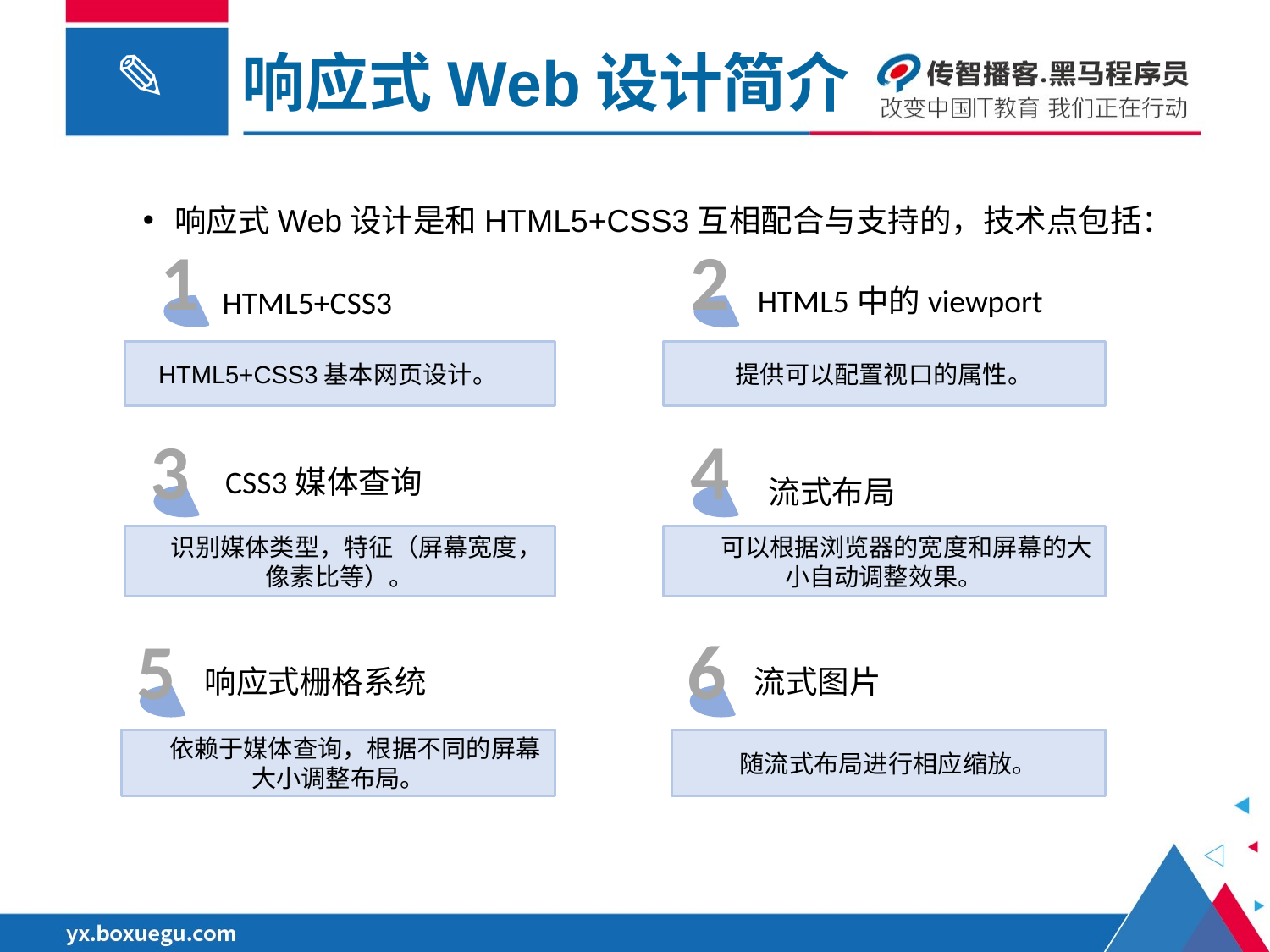

响应式Web设计简介
响应式Web设计是和HTML5+CSS3互相配合与支持的，技术点包括：
1

HTML5+CSS3
   HTML5+CSS3基本网页设计。
2

HTML5中的viewport

提供可以配置视口的属性。
3

CSS3媒体查询
     识别媒体类型，特征（屏幕宽度，像素比等）。
4

流式布局
       可以根据浏览器的宽度和屏幕的大小自动调整效果。
5

响应式栅格系统
     依赖于媒体查询，根据不同的屏幕大小调整布局。
6
流式图片
随流式布局进行相应缩放。